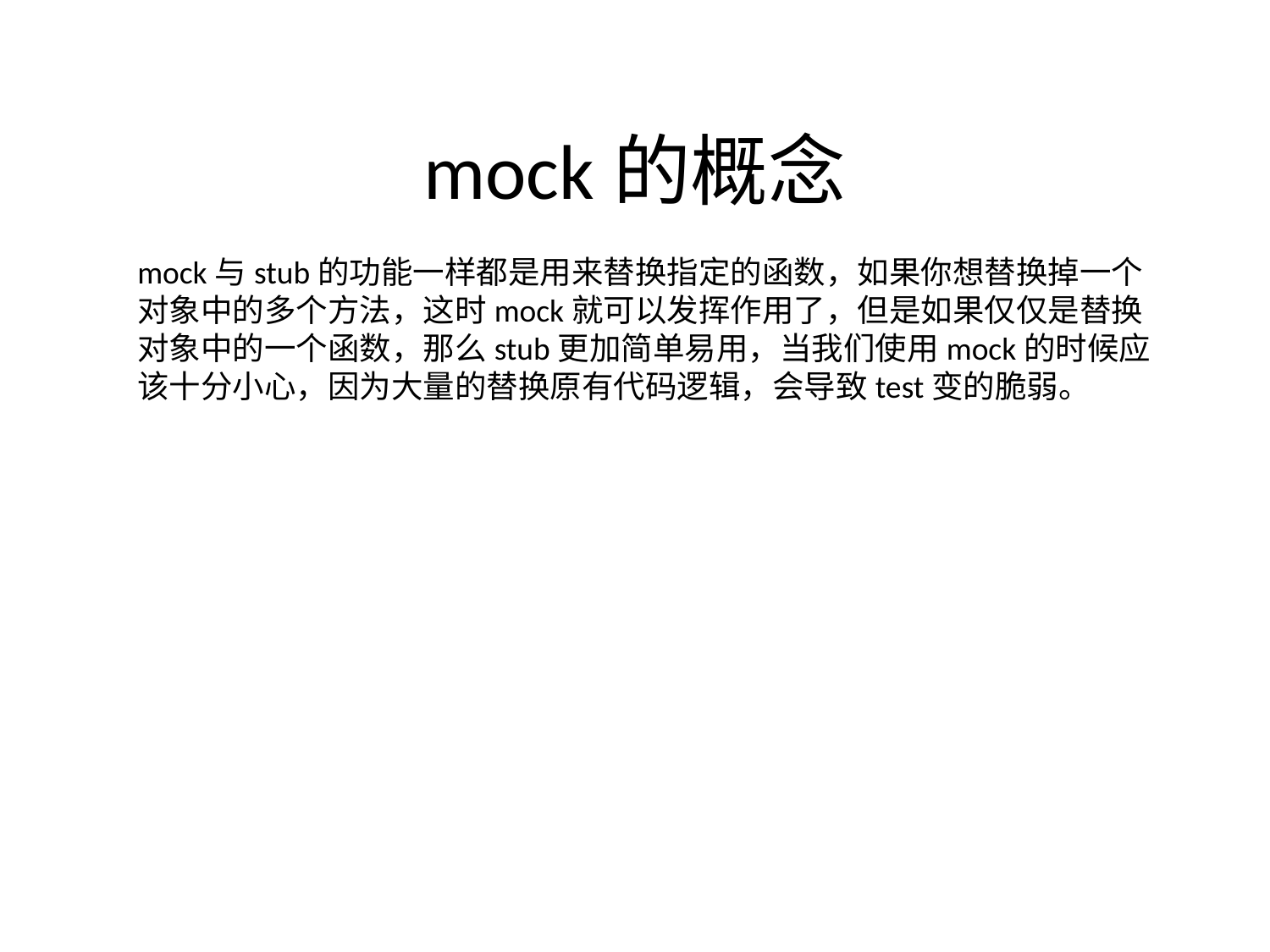

# mock的概念
mock与stub的功能一样都是用来替换指定的函数，如果你想替换掉一个对象中的多个方法，这时mock就可以发挥作用了，但是如果仅仅是替换对象中的一个函数，那么stub更加简单易用，当我们使用mock的时候应该十分小心，因为大量的替换原有代码逻辑，会导致test变的脆弱。